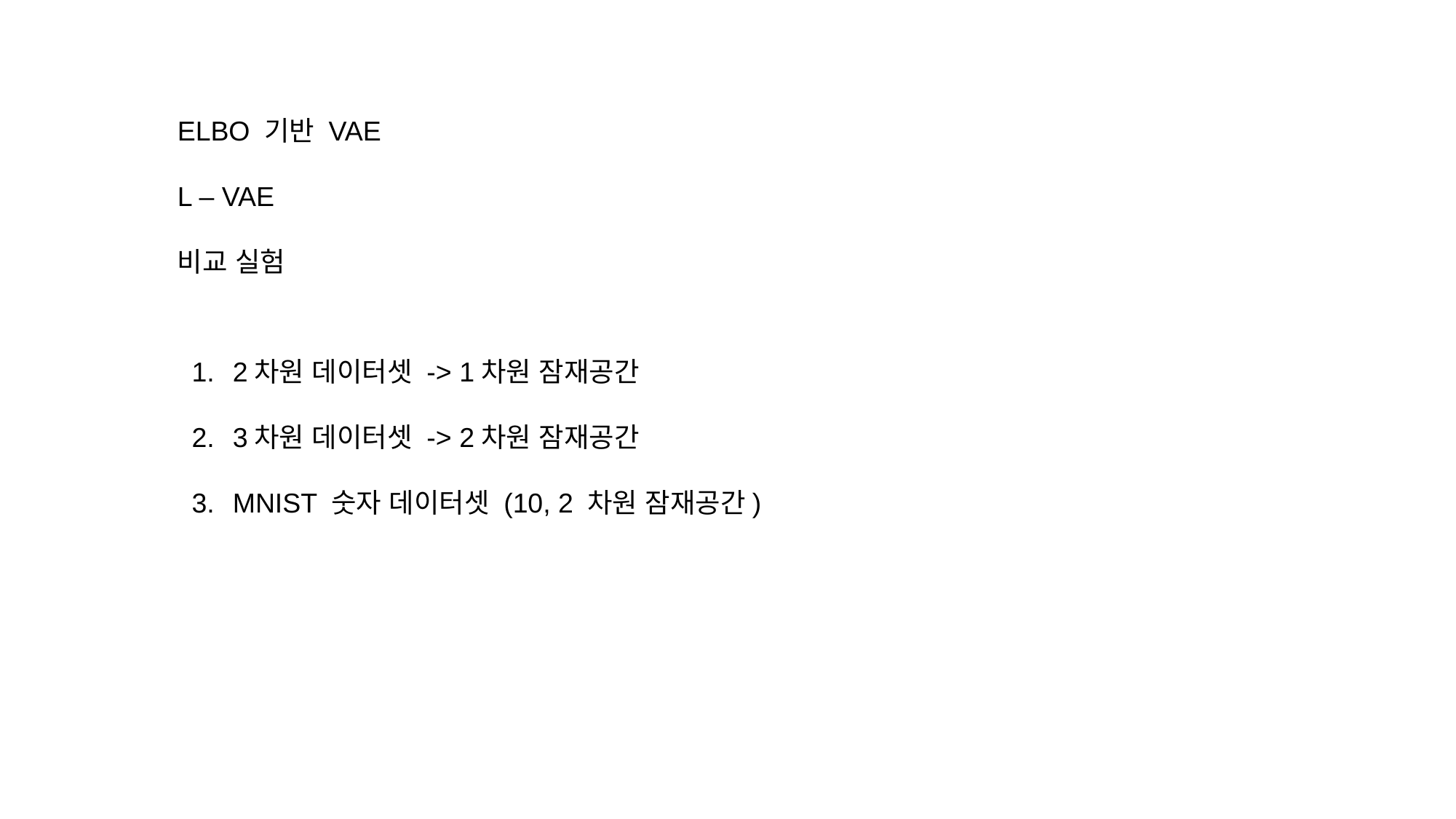

ELBO 기반 VAE

L – VAE

비교 실험
2차원 데이터셋 -> 1차원 잠재공간

3차원 데이터셋 -> 2차원 잠재공간

MNIST 숫자 데이터셋 (10, 2 차원 잠재공간)